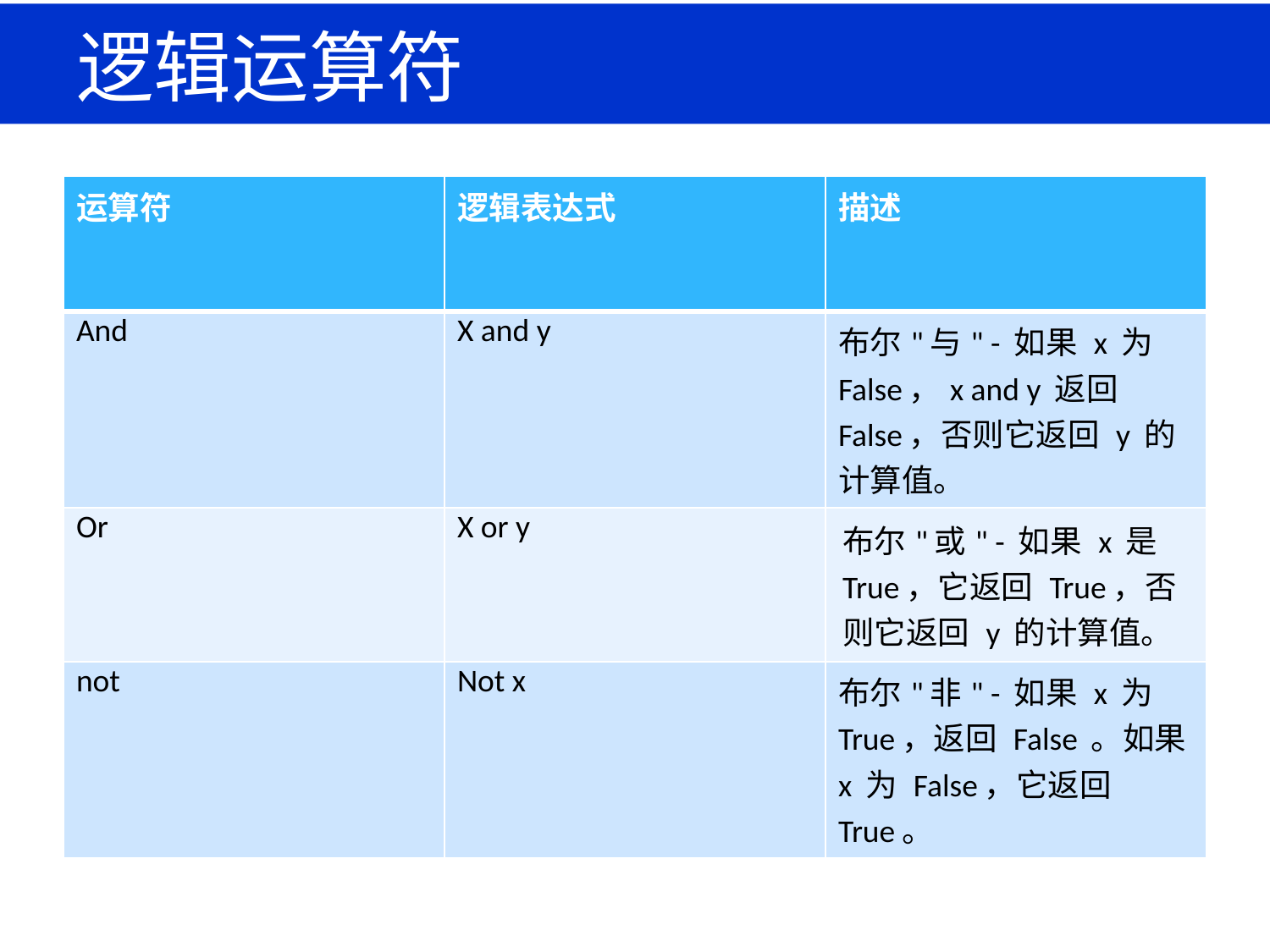

# 逻辑运算符
| 运算符 | 逻辑表达式 | 描述 |
| --- | --- | --- |
| And | X and y | 布尔"与" - 如果 x 为 False，x and y 返回 False，否则它返回 y 的计算值。 |
| Or | X or y | 布尔"或" - 如果 x 是 True，它返回 True，否则它返回 y 的计算值。 |
| not | Not x | 布尔"非" - 如果 x 为 True，返回 False 。如果 x 为 False，它返回 True。 |